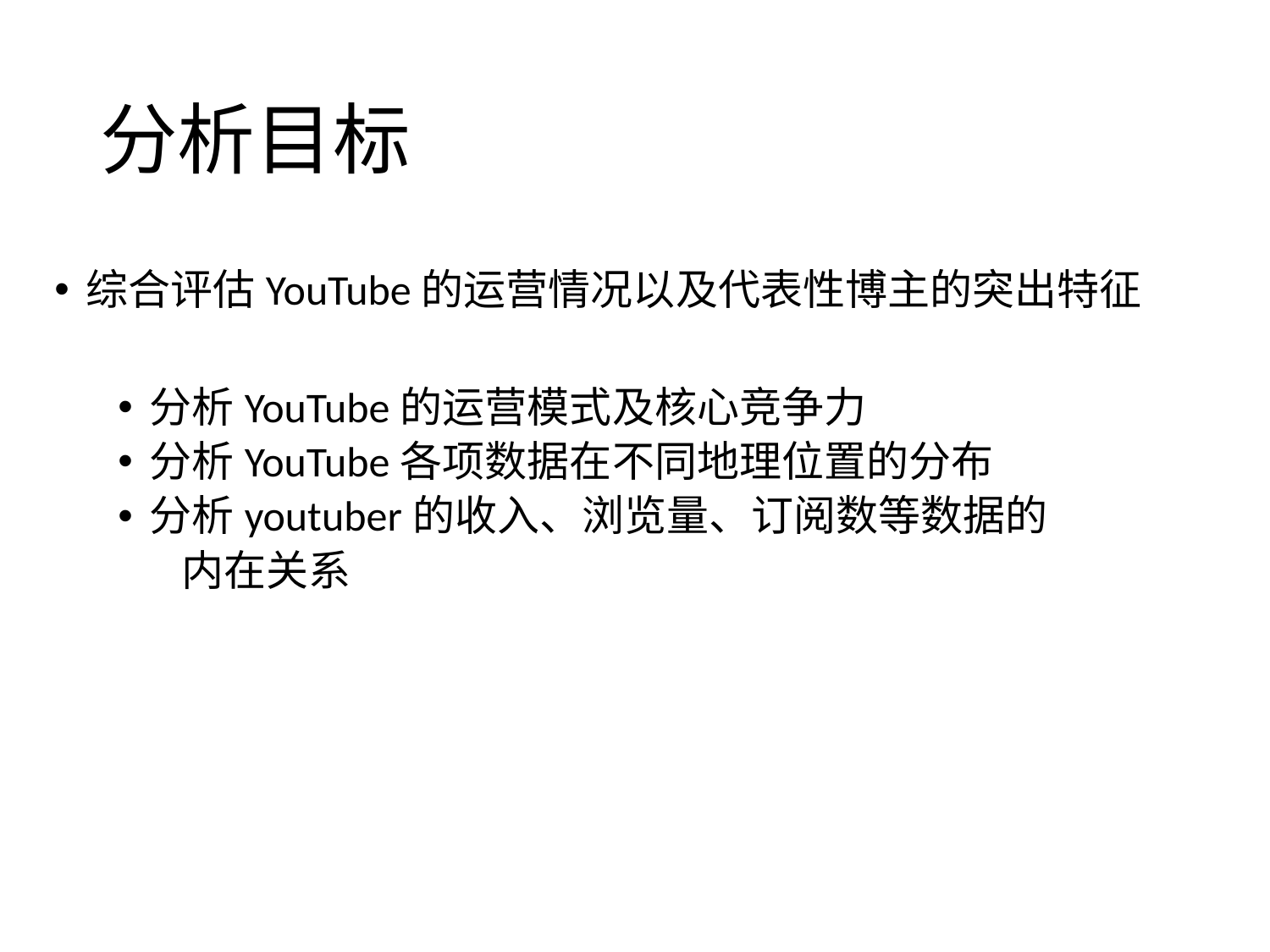

# 分析目标
综合评估YouTube的运营情况以及代表性博主的突出特征

分析YouTube的运营模式及核心竞争力
分析YouTube各项数据在不同地理位置的分布
分析youtuber的收入、浏览量、订阅数等数据的
内在关系